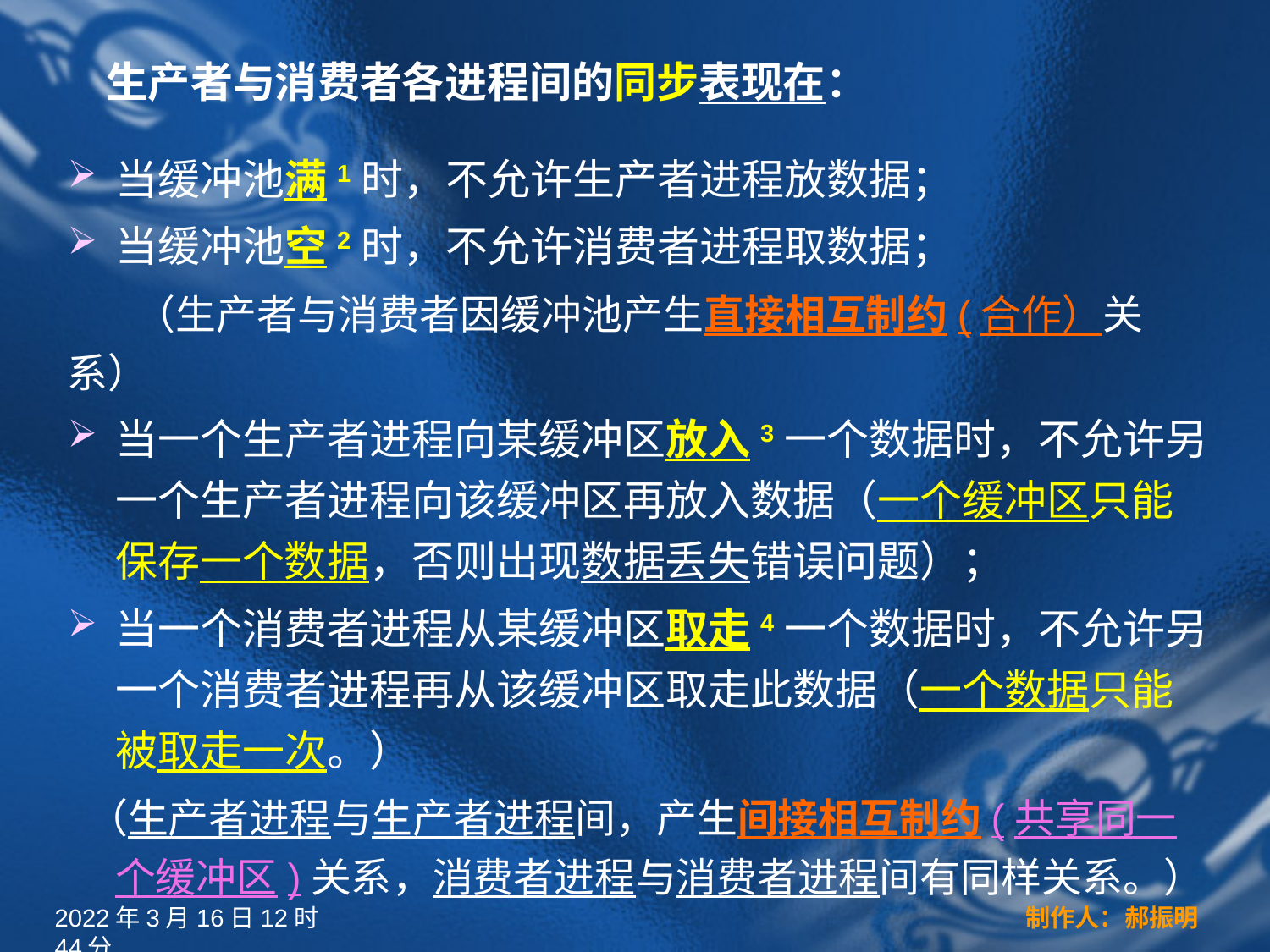

# 生产者与消费者各进程间的同步表现在：
当缓冲池满1时，不允许生产者进程放数据；
当缓冲池空2时，不允许消费者进程取数据；
      （生产者与消费者因缓冲池产生直接相互制约(合作）关系）
当一个生产者进程向某缓冲区放入3一个数据时，不允许另一个生产者进程向该缓冲区再放入数据（一个缓冲区只能保存一个数据，否则出现数据丢失错误问题）；
当一个消费者进程从某缓冲区取走4一个数据时，不允许另一个消费者进程再从该缓冲区取走此数据（一个数据只能被取走一次。）
 （生产者进程与生产者进程间，产生间接相互制约(共享同一个缓冲区)关系，消费者进程与消费者进程间有同样关系。）
2022年3月16日12时44分
制作人：郝振明